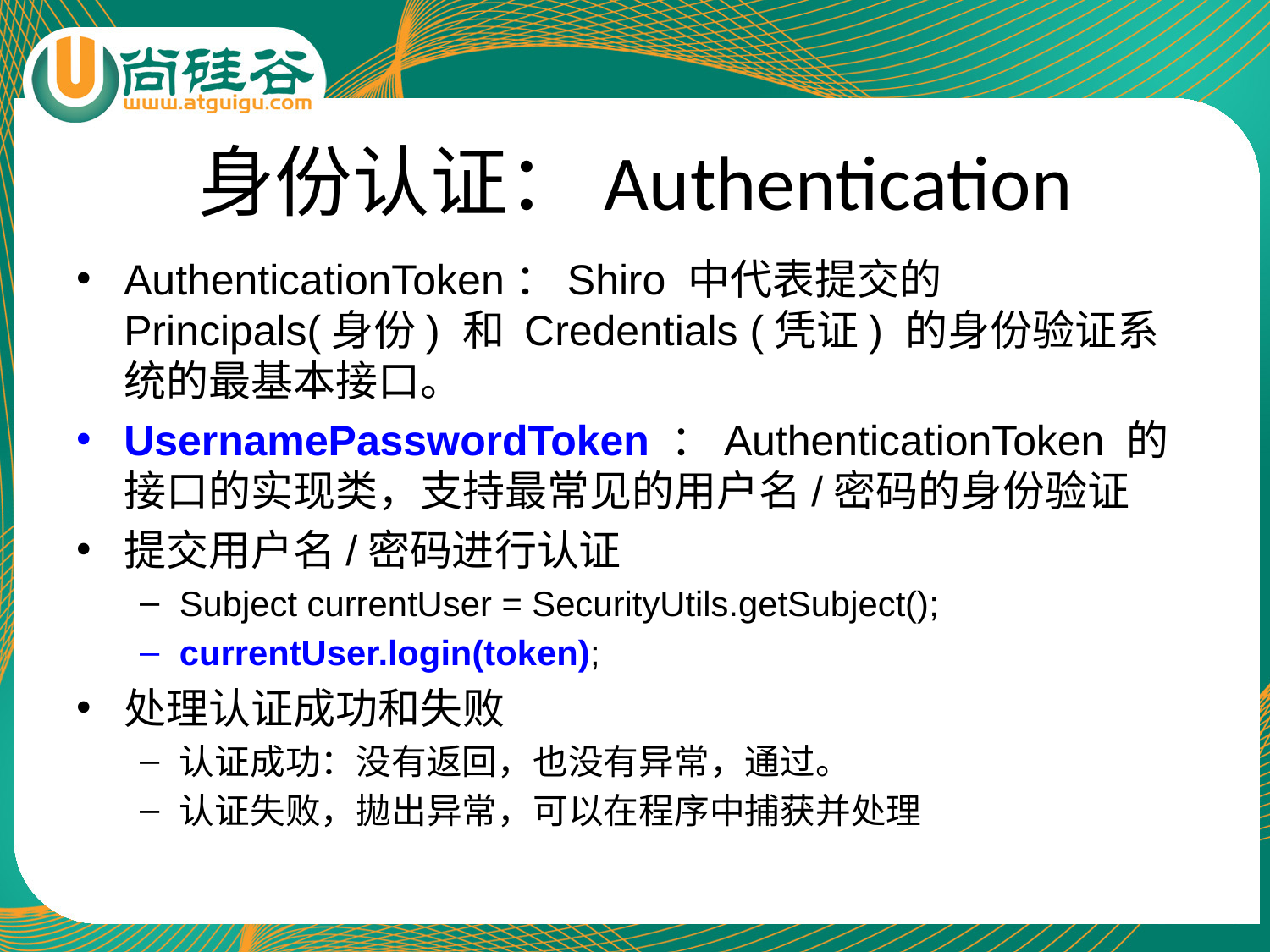

# 身份认证：Authentication
AuthenticationToken：Shiro 中代表提交的 Principals(身份) 和 Credentials (凭证) 的身份验证系统的最基本接口。
UsernamePasswordToken ：AuthenticationToken 的接口的实现类，支持最常见的用户名/密码的身份验证
提交用户名/密码进行认证
Subject currentUser = SecurityUtils.getSubject();
currentUser.login(token);
处理认证成功和失败
认证成功：没有返回，也没有异常，通过。
认证失败，拋出异常，可以在程序中捕获并处理